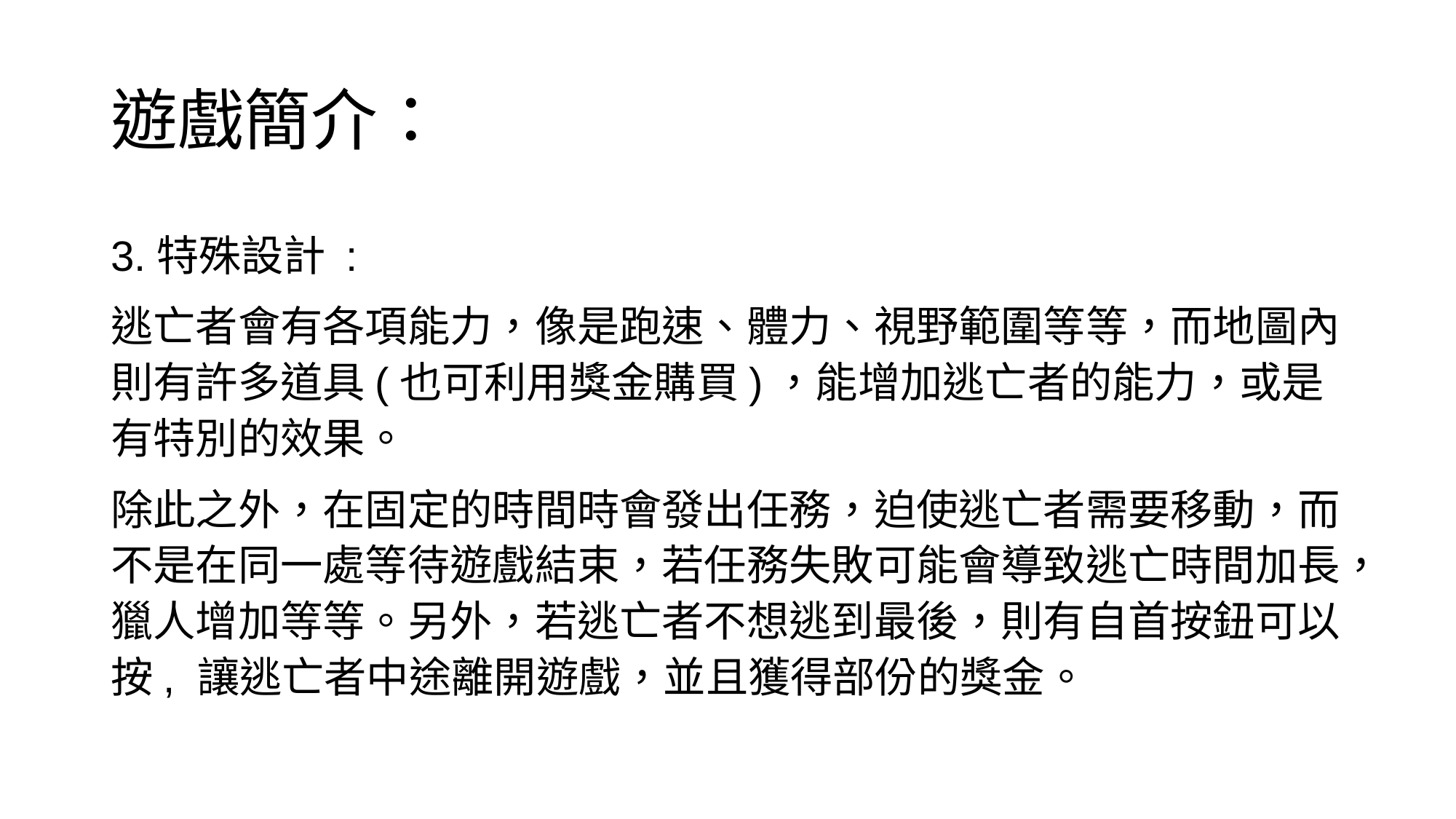

# 遊戲簡介：
3.特殊設計 :
逃亡者會有各項能力，像是跑速、體力、視野範圍等等，而地圖內則有許多道具(也可利用獎金購買)，能增加逃亡者的能力，或是有特別的效果。
除此之外，在固定的時間時會發出任務，迫使逃亡者需要移動，而不是在同一處等待遊戲結束，若任務失敗可能會導致逃亡時間加長，獵人增加等等。另外，若逃亡者不想逃到最後，則有自首按鈕可以按, 讓逃亡者中途離開遊戲，並且獲得部份的獎金。